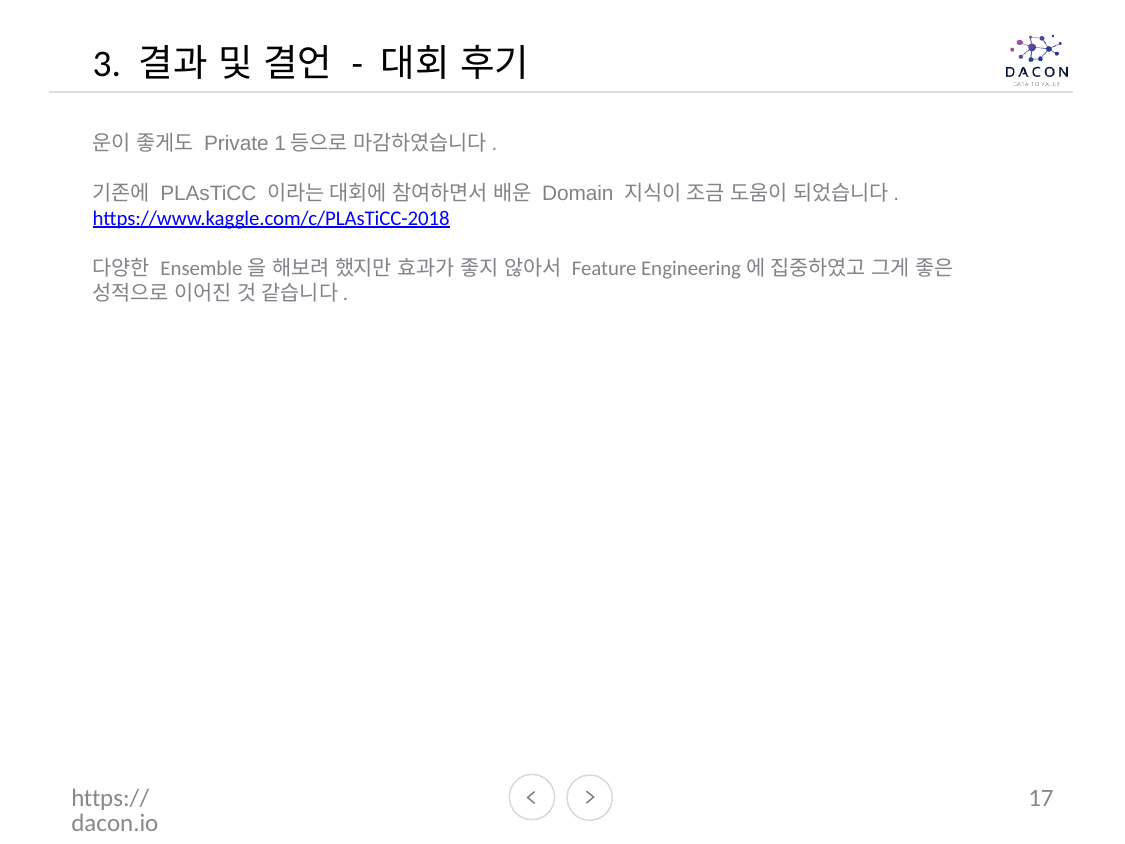

3. 결과 및 결언 - 대회 후기

운이 좋게도 Private 1등으로 마감하였습니다.

기존에 PLAsTiCC 이라는 대회에 참여하면서 배운 Domain 지식이 조금 도움이 되었습니다.
https://www.kaggle.com/c/PLAsTiCC-2018

다양한 Ensemble을 해보려 했지만 효과가 좋지 않아서 Feature Engineering에 집중하였고 그게 좋은 성적으로 이어진 것 같습니다.
https://dacon.io
17